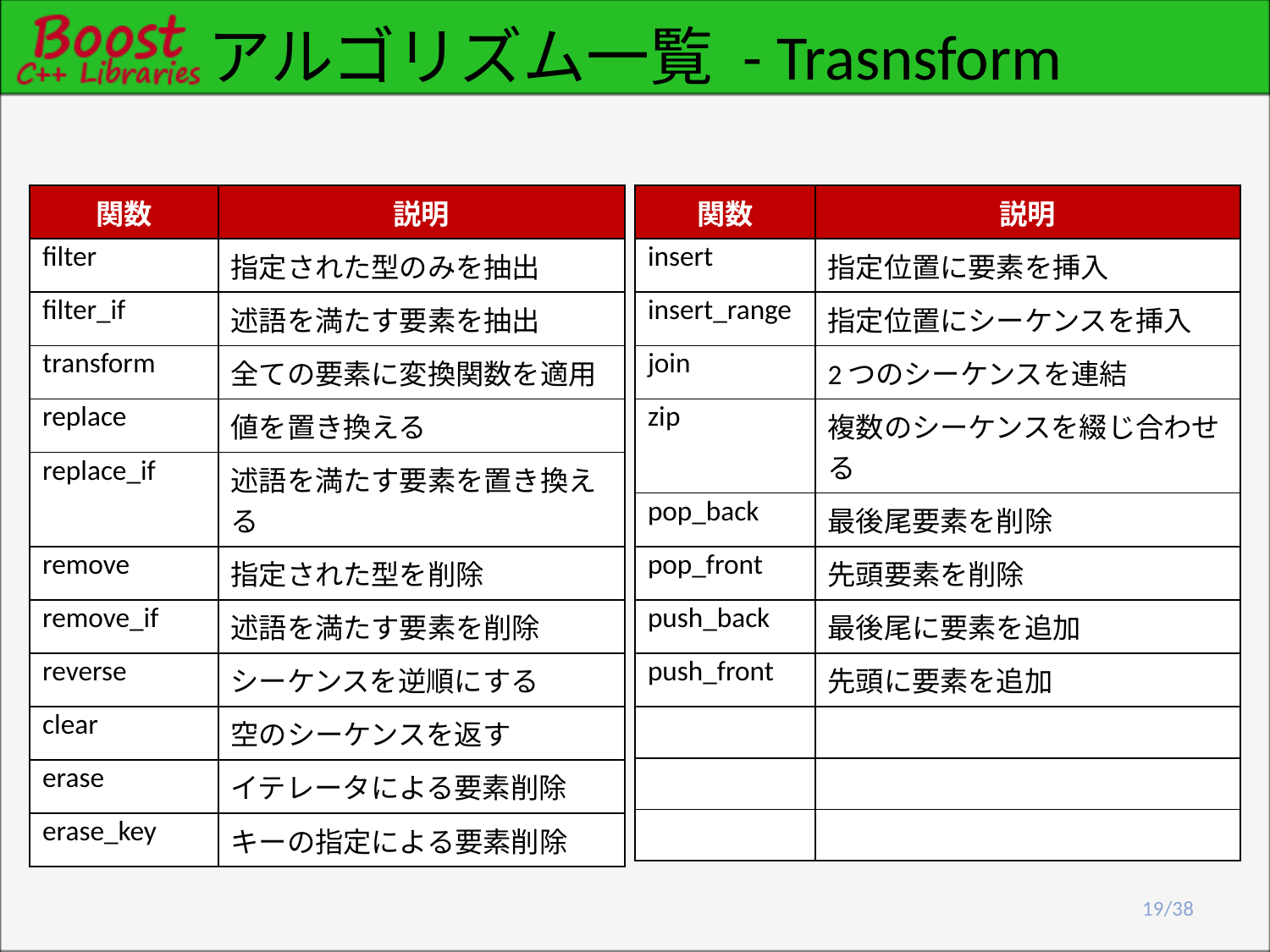

# アルゴリズム一覧 - Trasnsform
| 関数 | 説明 |
| --- | --- |
| filter | 指定された型のみを抽出 |
| filter\_if | 述語を満たす要素を抽出 |
| transform | 全ての要素に変換関数を適用 |
| replace | 値を置き換える |
| replace\_if | 述語を満たす要素を置き換える |
| remove | 指定された型を削除 |
| remove\_if | 述語を満たす要素を削除 |
| reverse | シーケンスを逆順にする |
| clear | 空のシーケンスを返す |
| erase | イテレータによる要素削除 |
| erase\_key | キーの指定による要素削除 |
| 関数 | 説明 |
| --- | --- |
| insert | 指定位置に要素を挿入 |
| insert\_range | 指定位置にシーケンスを挿入 |
| join | 2つのシーケンスを連結 |
| zip | 複数のシーケンスを綴じ合わせる |
| pop\_back | 最後尾要素を削除 |
| pop\_front | 先頭要素を削除 |
| push\_back | 最後尾に要素を追加 |
| push\_front | 先頭に要素を追加 |
|  |  |
|  |  |
|  |  |
19/38